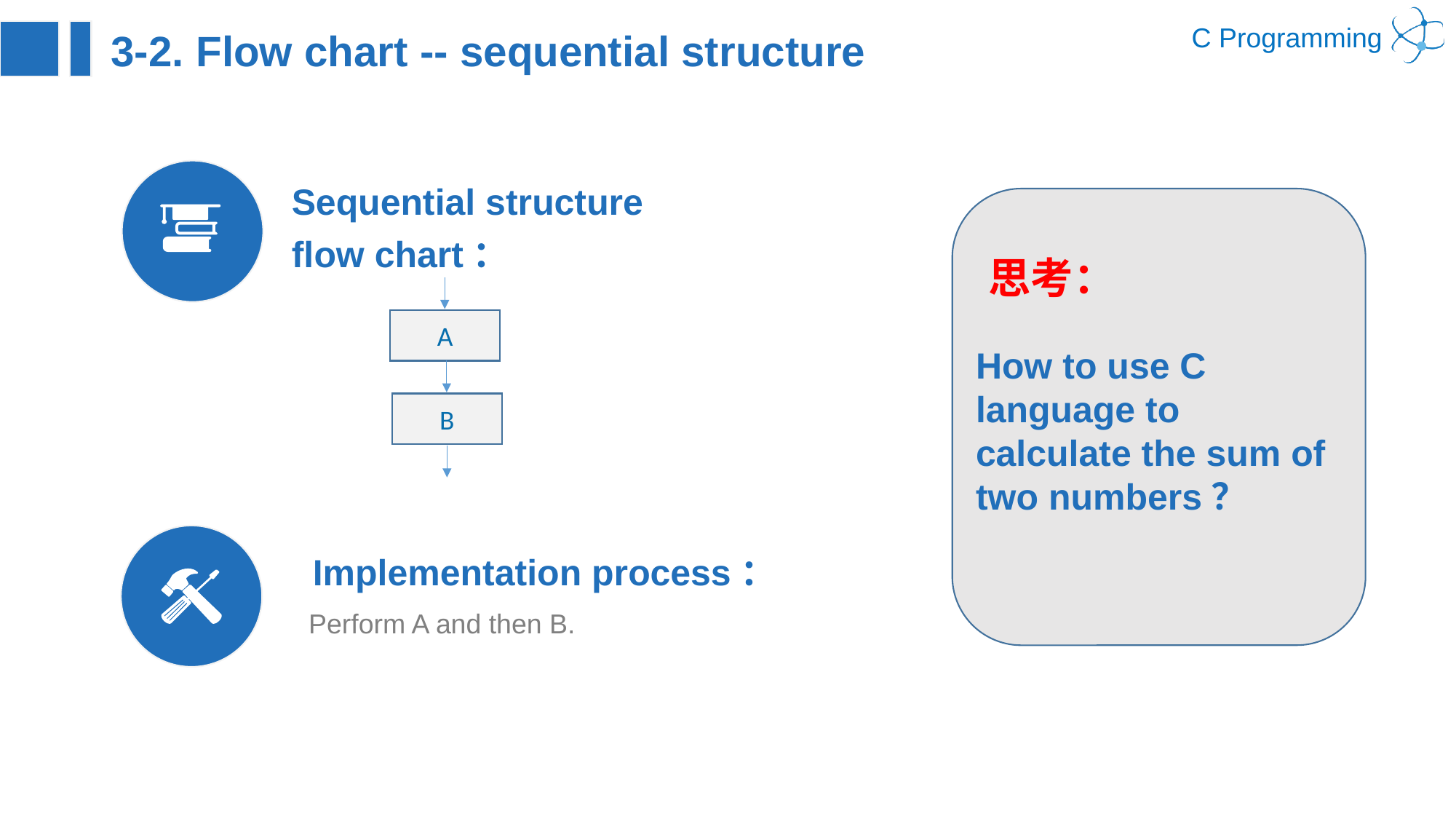

3-2. Flow chart -- sequential structure

Sequential structure flow chart：

思考：
A
How to use C language to calculate the sum of two numbers？
B

Implementation process：
Perform A and then B.